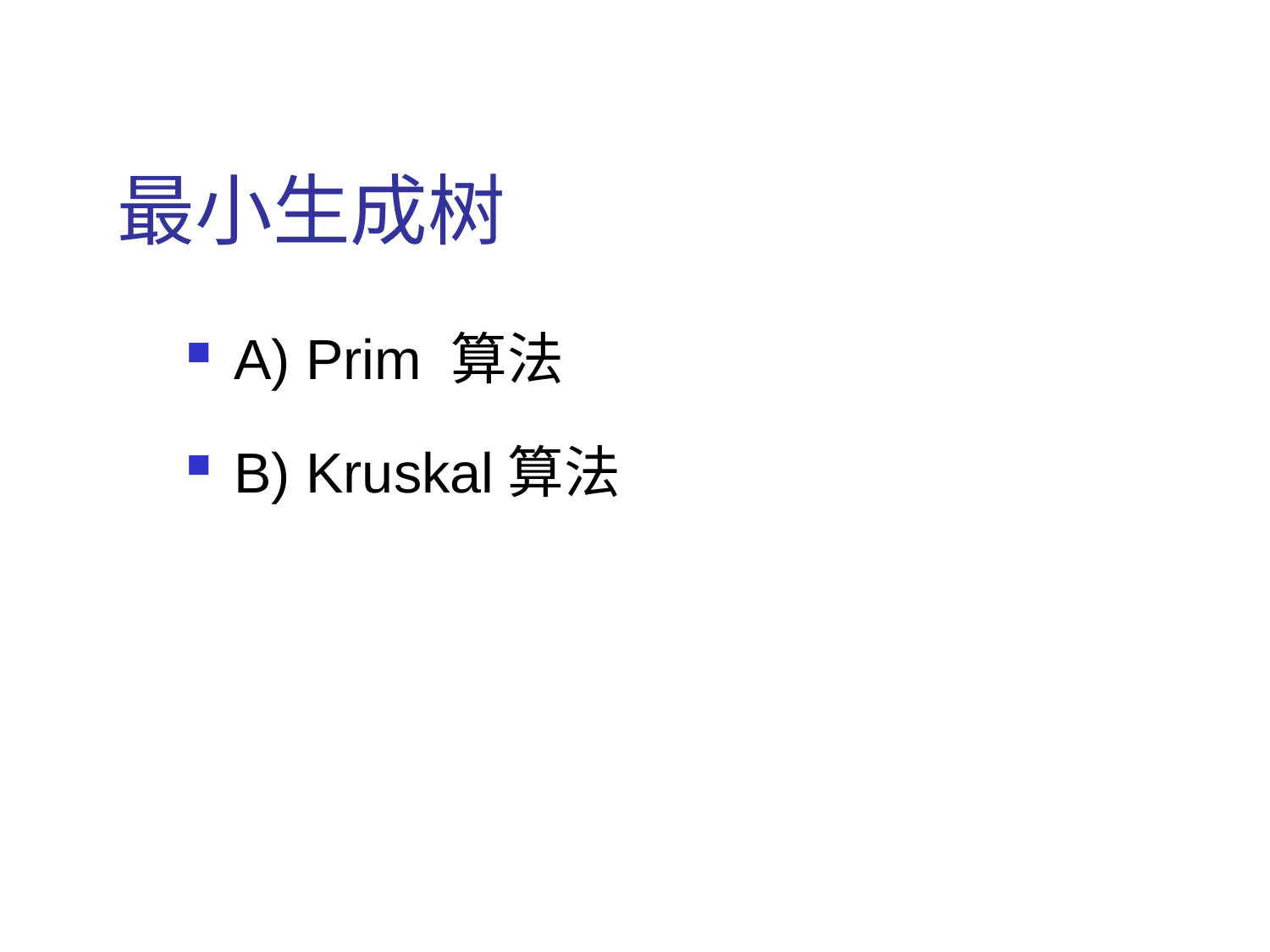

# 最小生成树
A) Prim 算法
B) Kruskal算法